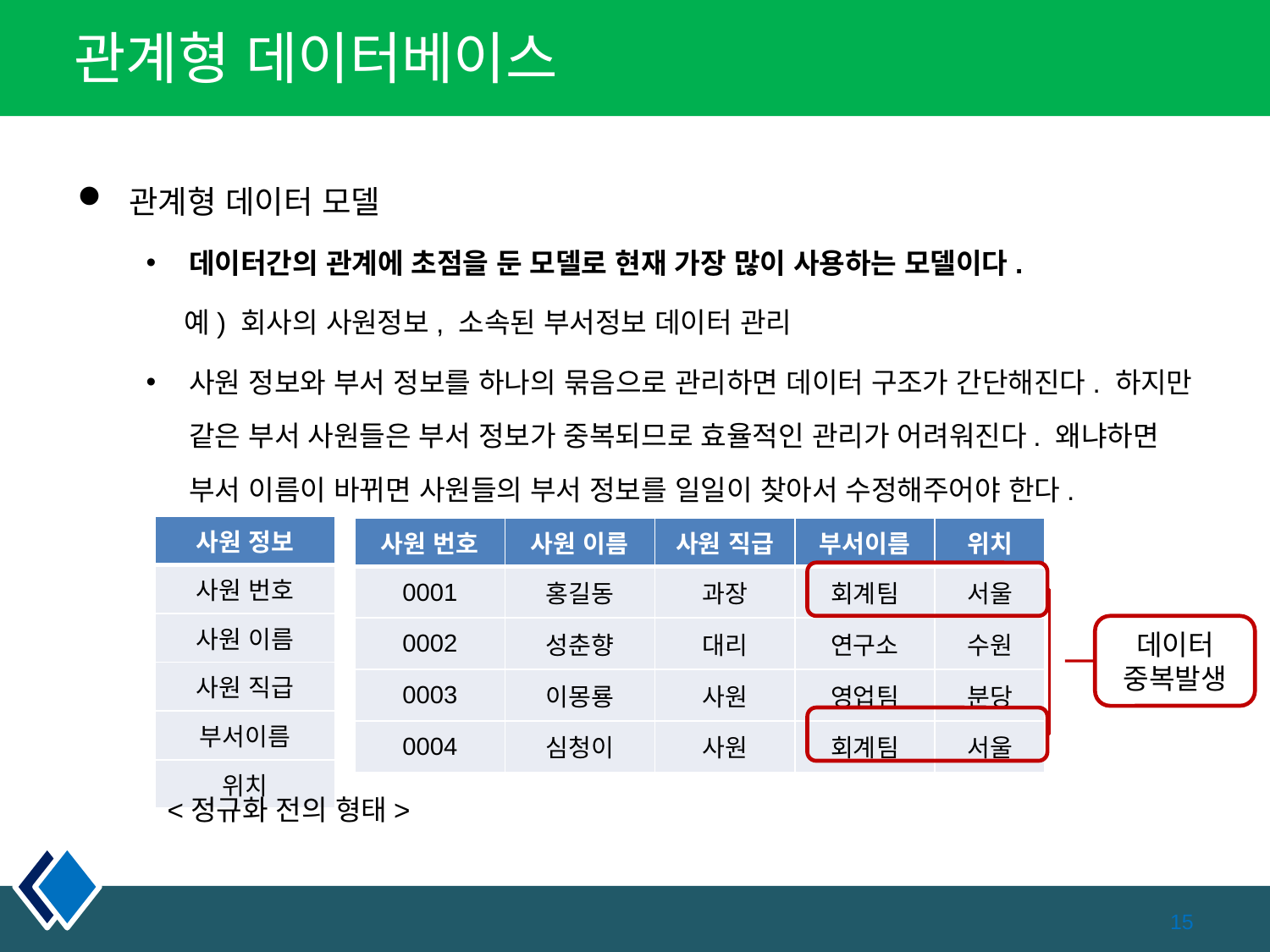

# 관계형 데이터베이스
관계형 데이터 모델
데이터간의 관계에 초점을 둔 모델로 현재 가장 많이 사용하는 모델이다.
    예) 회사의 사원정보, 소속된 부서정보 데이터 관리
사원 정보와 부서 정보를 하나의 묶음으로 관리하면 데이터 구조가 간단해진다. 하지만 같은 부서 사원들은 부서 정보가 중복되므로 효율적인 관리가 어려워진다. 왜냐하면 부서 이름이 바뀌면 사원들의 부서 정보를 일일이 찾아서 수정해주어야 한다.
| 사원 정보 |
| --- |
| 사원 번호 |
| 사원 이름 |
| 사원 직급 |
| 부서이름 |
| 위치 |
| 사원 번호 | 사원 이름 | 사원 직급 | 부서이름 | 위치 |
| --- | --- | --- | --- | --- |
| 0001 | 홍길동 | 과장 | 회계팀 | 서울 |
| 0002 | 성춘향 | 대리 | 연구소 | 수원 |
| 0003 | 이몽룡 | 사원 | 영업팀 | 분당 |
| 0004 | 심청이 | 사원 | 회계팀 | 서울 |

데이터
중복발생

<정규화 전의 형태>
15